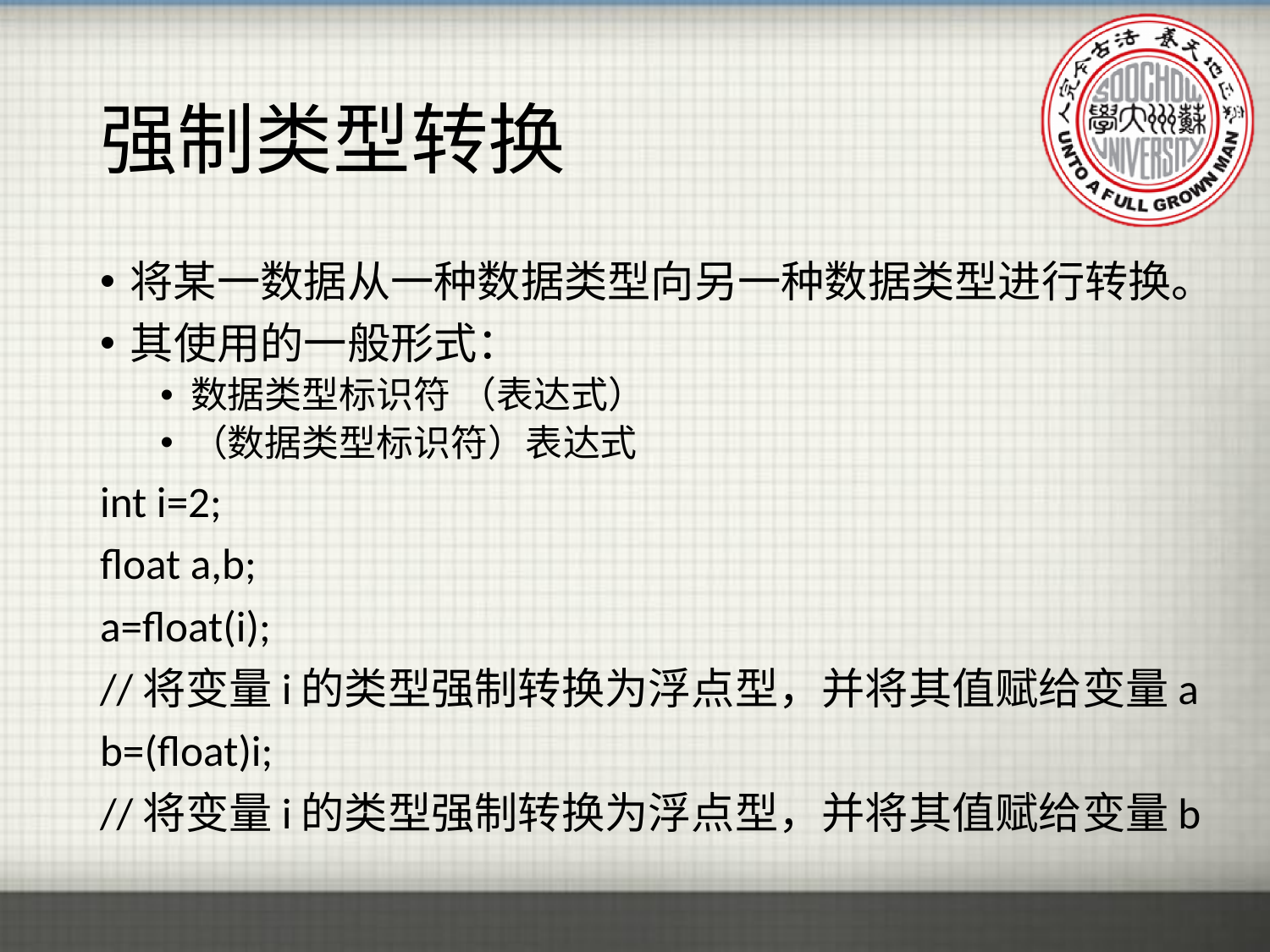

# 强制类型转换
将某一数据从一种数据类型向另一种数据类型进行转换。
其使用的一般形式：
数据类型标识符 （表达式）
（数据类型标识符）表达式
int i=2;
float a,b;
a=float(i);
//将变量i的类型强制转换为浮点型，并将其值赋给变量a
b=(float)i;
//将变量i的类型强制转换为浮点型，并将其值赋给变量b